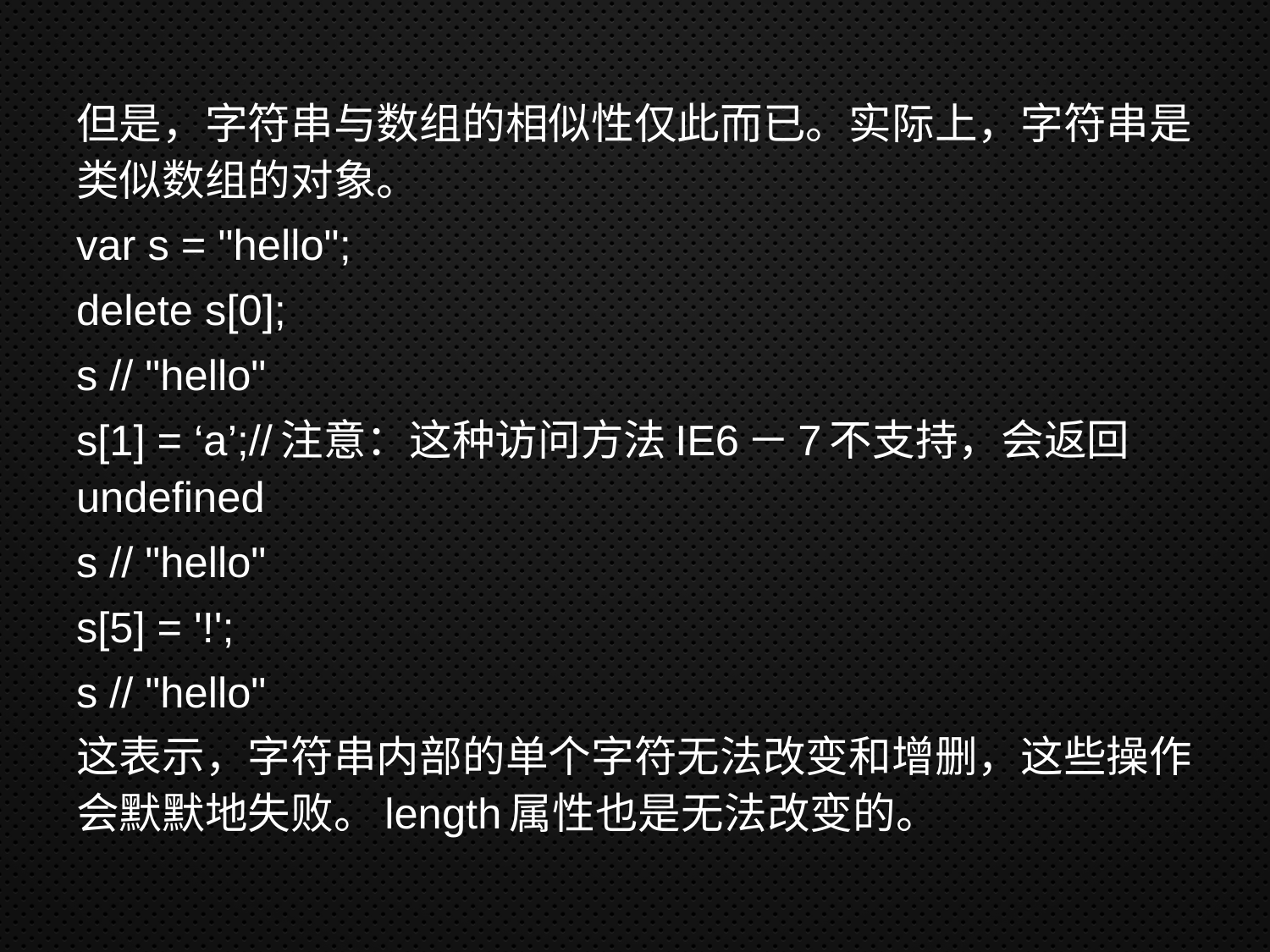

但是，字符串与数组的相似性仅此而已。实际上，字符串是类似数组的对象。
var s = "hello";
delete s[0];
s // "hello"
s[1] = ‘a’;//注意：这种访问方法IE6－7不支持，会返回undefined
s // "hello"
s[5] = '!';
s // "hello"
这表示，字符串内部的单个字符无法改变和增删，这些操作会默默地失败。length属性也是无法改变的。